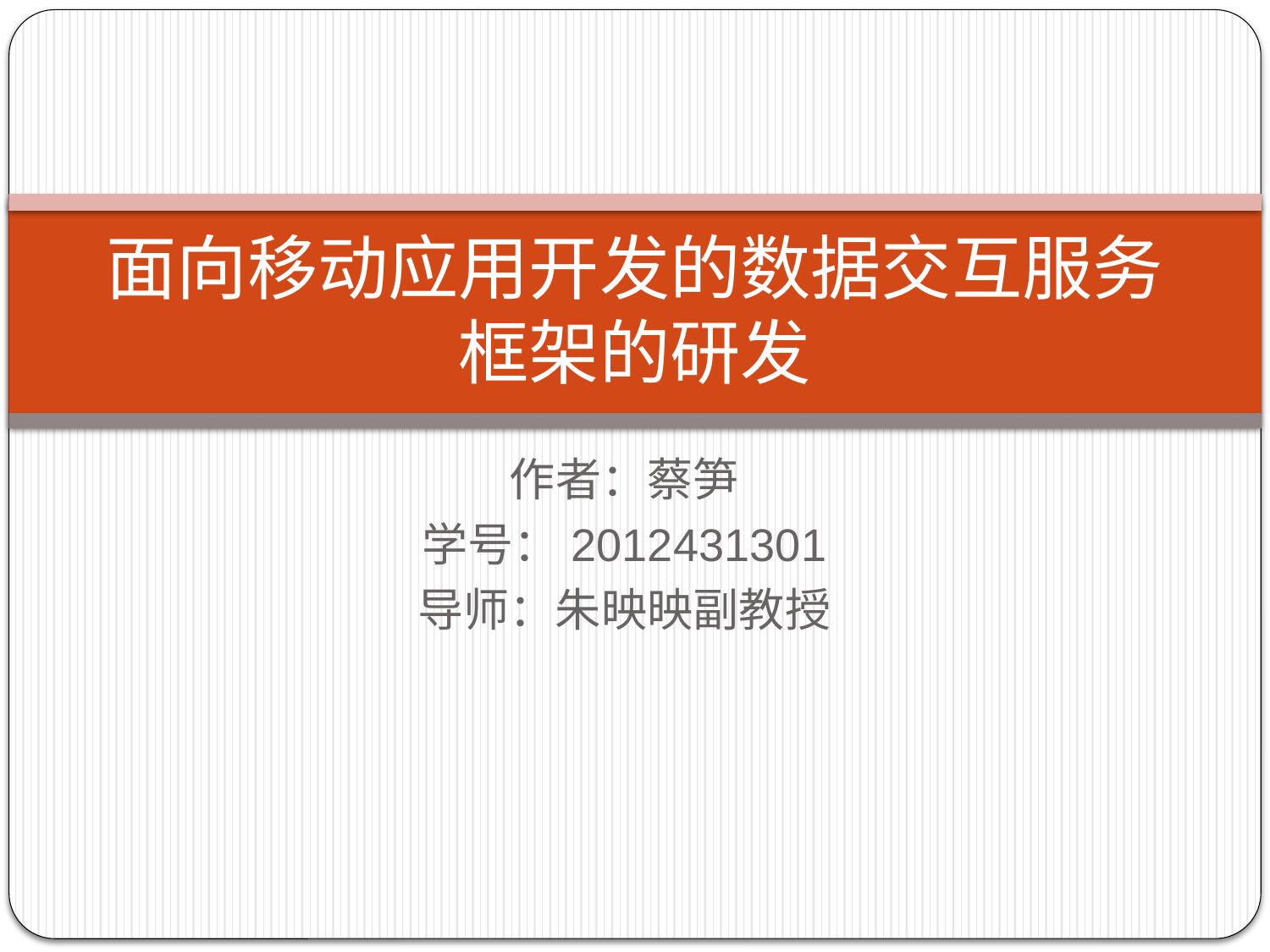

# 面向移动应用开发的数据交互服务框架的研发
作者：蔡笋
学号：2012431301
导师：朱映映副教授